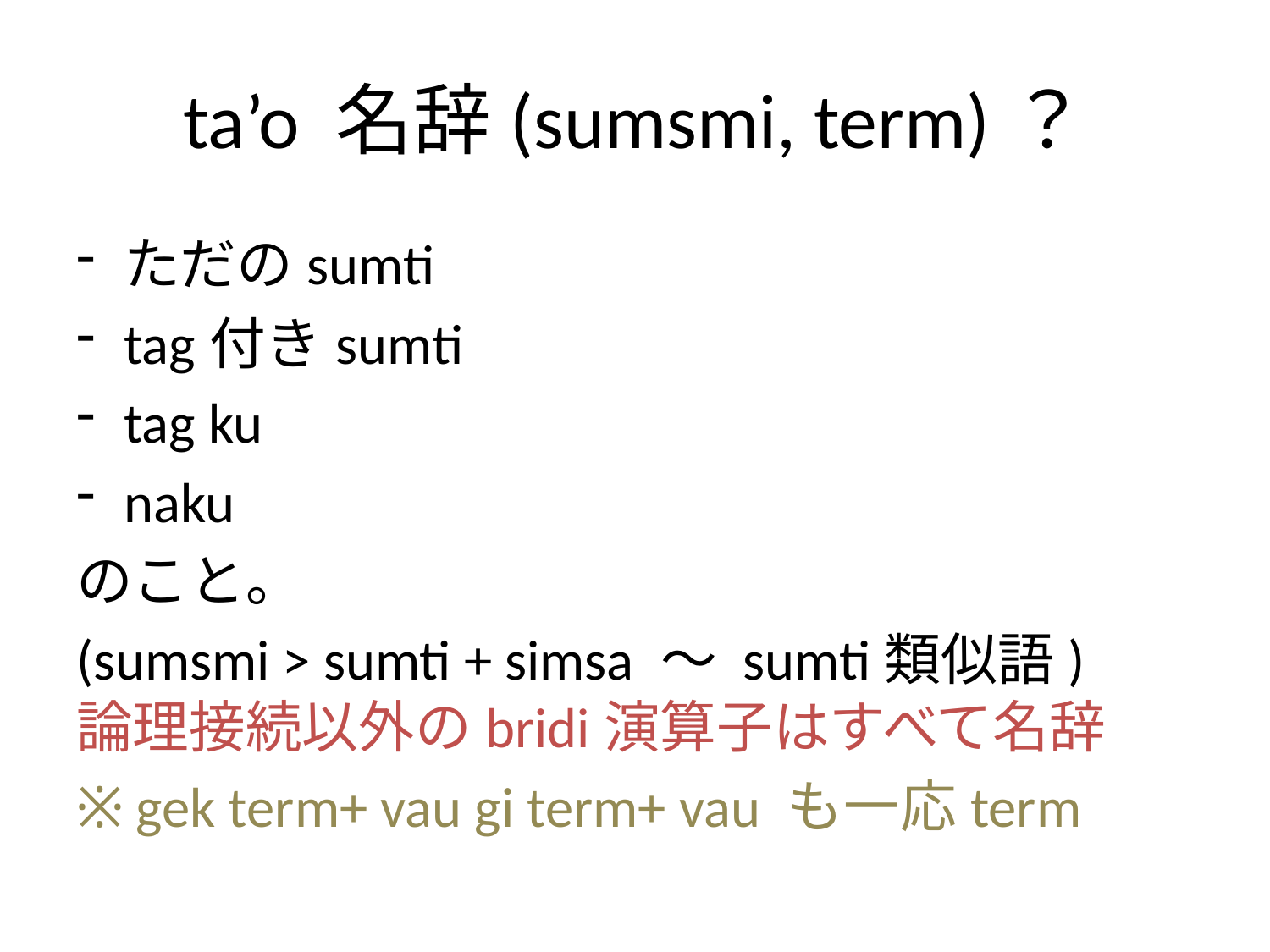

# ta’o 名辞(sumsmi, term)？
ただのsumti
tag付きsumti
tag ku
naku
のこと。
(sumsmi > sumti + simsa ～ sumti類似語)
論理接続以外のbridi演算子はすべて名辞
※ gek term+ vau gi term+ vau も一応term